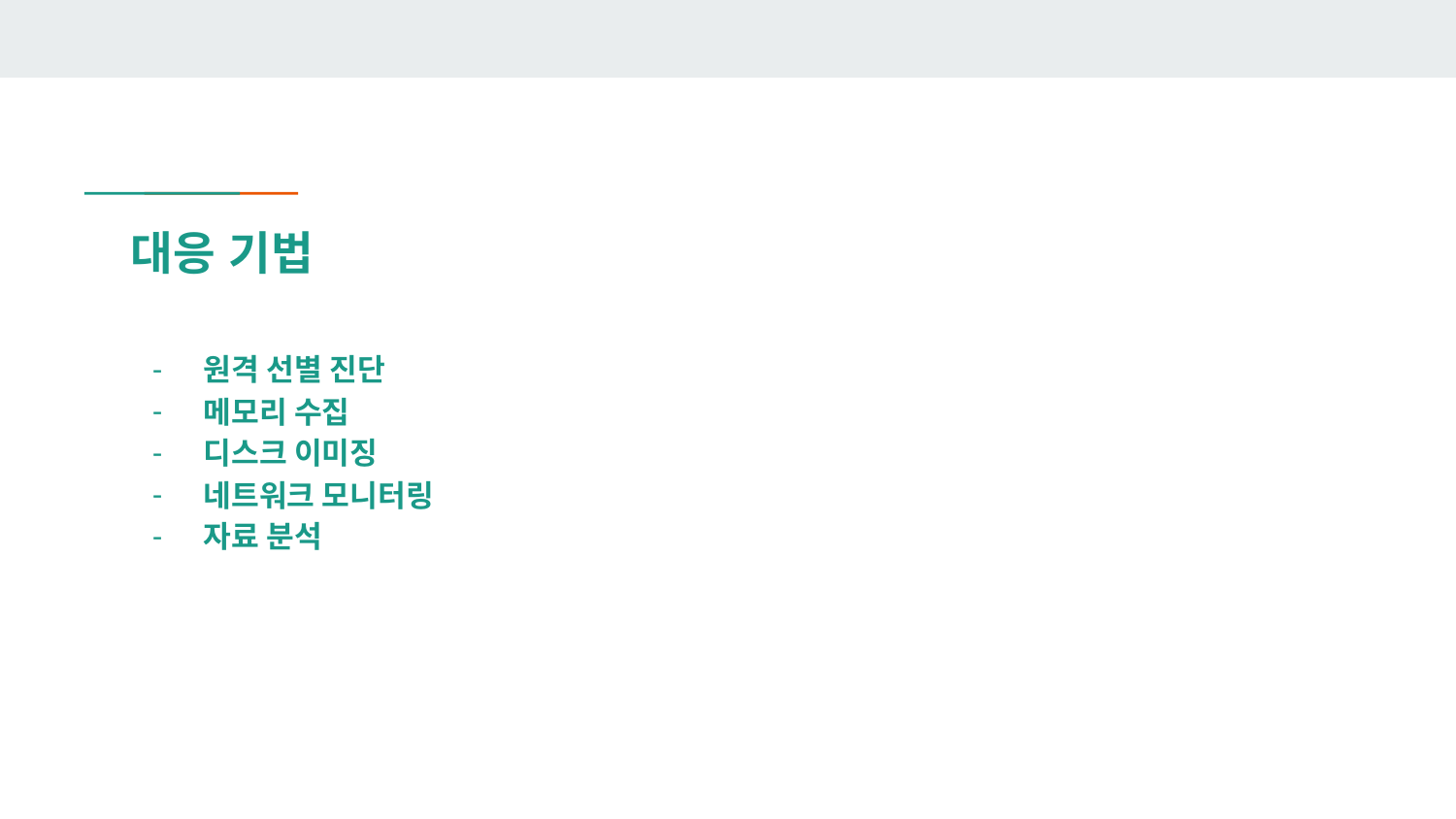

# 대응 기법
원격 선별 진단
메모리 수집
디스크 이미징
네트워크 모니터링
자료 분석